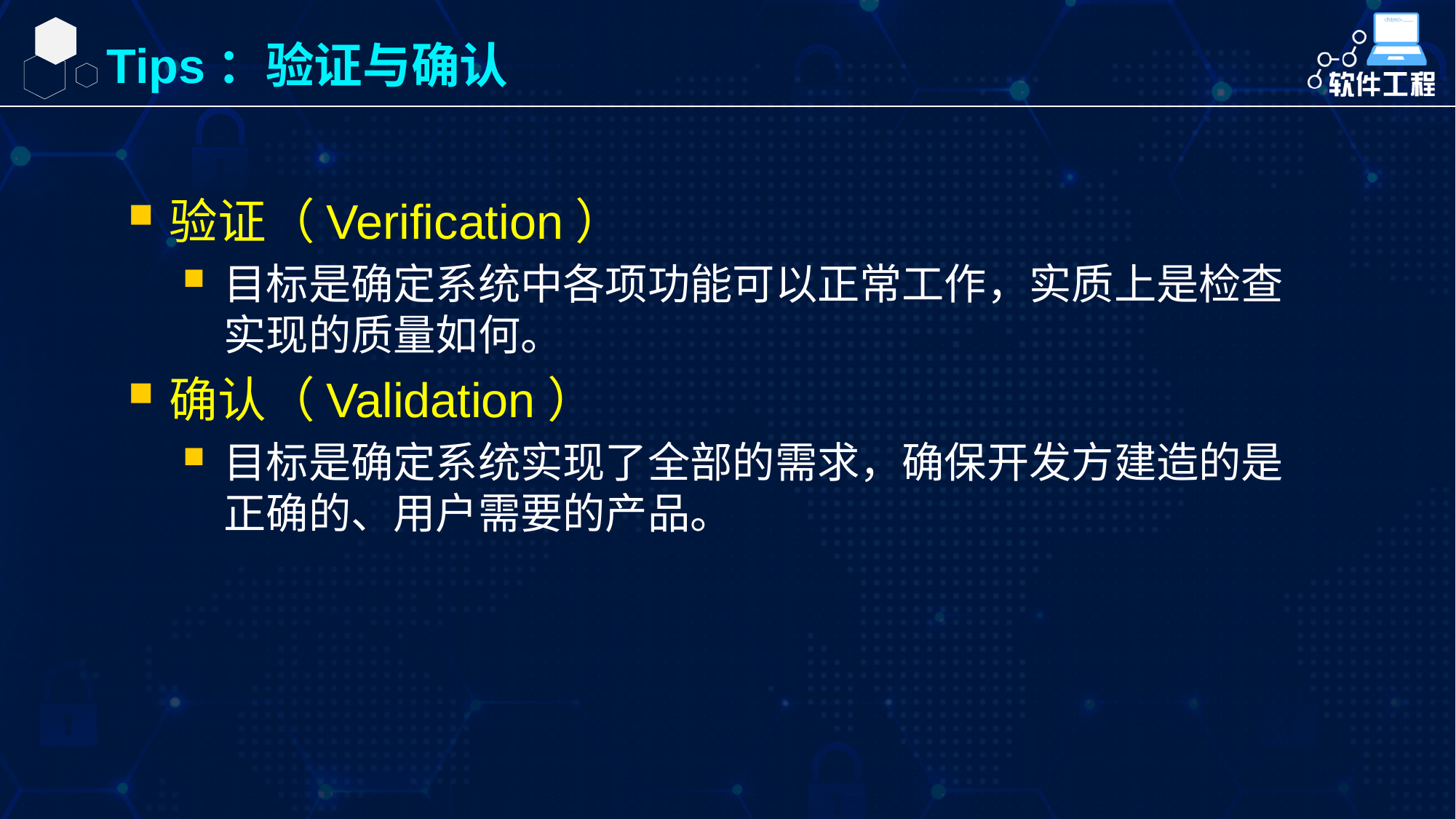

Tips：验证与确认

验证（Verification）
目标是确定系统中各项功能可以正常工作，实质上是检查实现的质量如何。
确认（Validation）
目标是确定系统实现了全部的需求，确保开发方建造的是正确的、用户需要的产品。